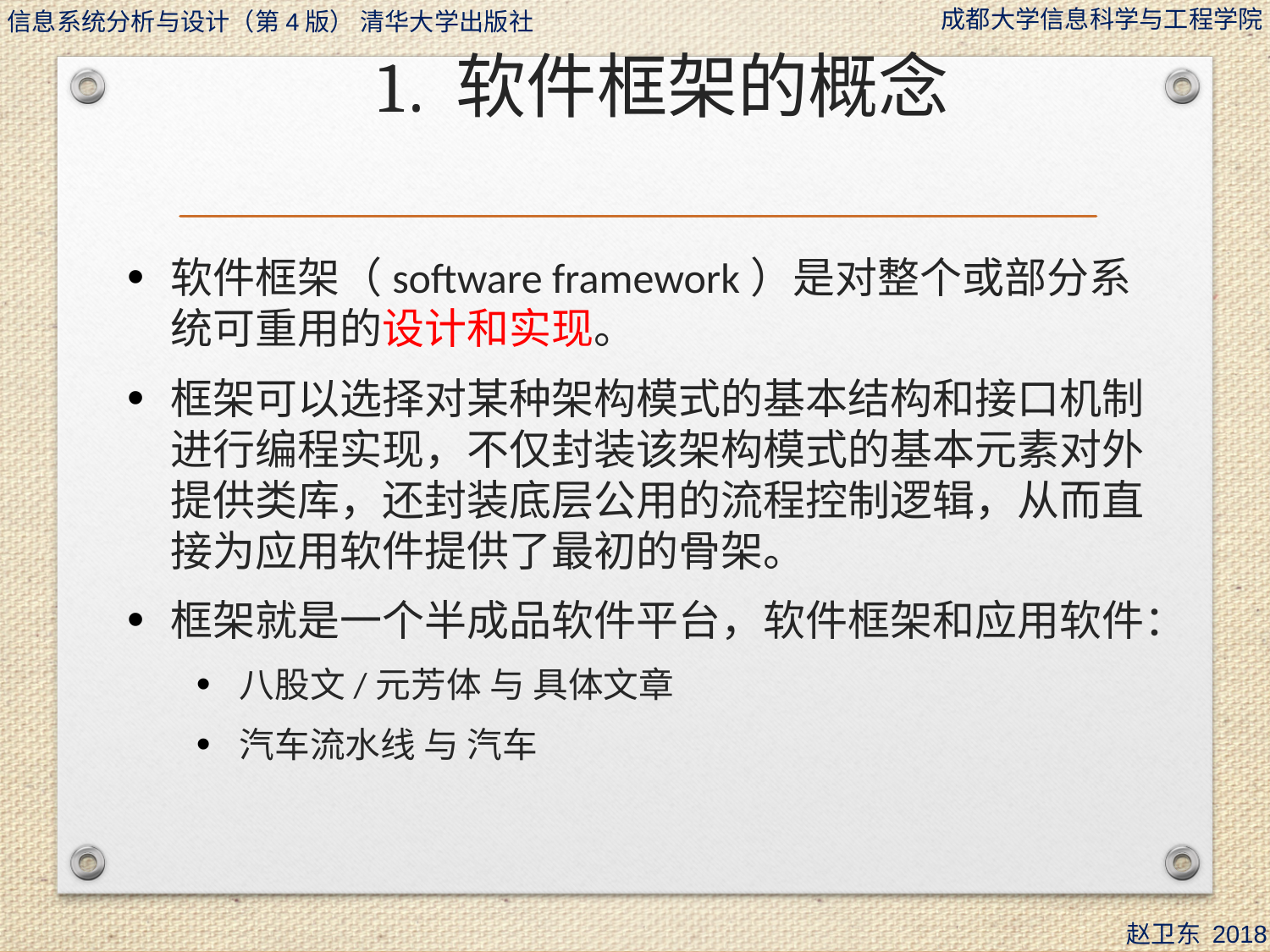

# 1. 软件框架的概念
软件框架（software framework）是对整个或部分系统可重用的设计和实现。
框架可以选择对某种架构模式的基本结构和接口机制进行编程实现，不仅封装该架构模式的基本元素对外提供类库，还封装底层公用的流程控制逻辑，从而直接为应用软件提供了最初的骨架。
框架就是一个半成品软件平台，软件框架和应用软件：
八股文/元芳体 与 具体文章
汽车流水线 与 汽车